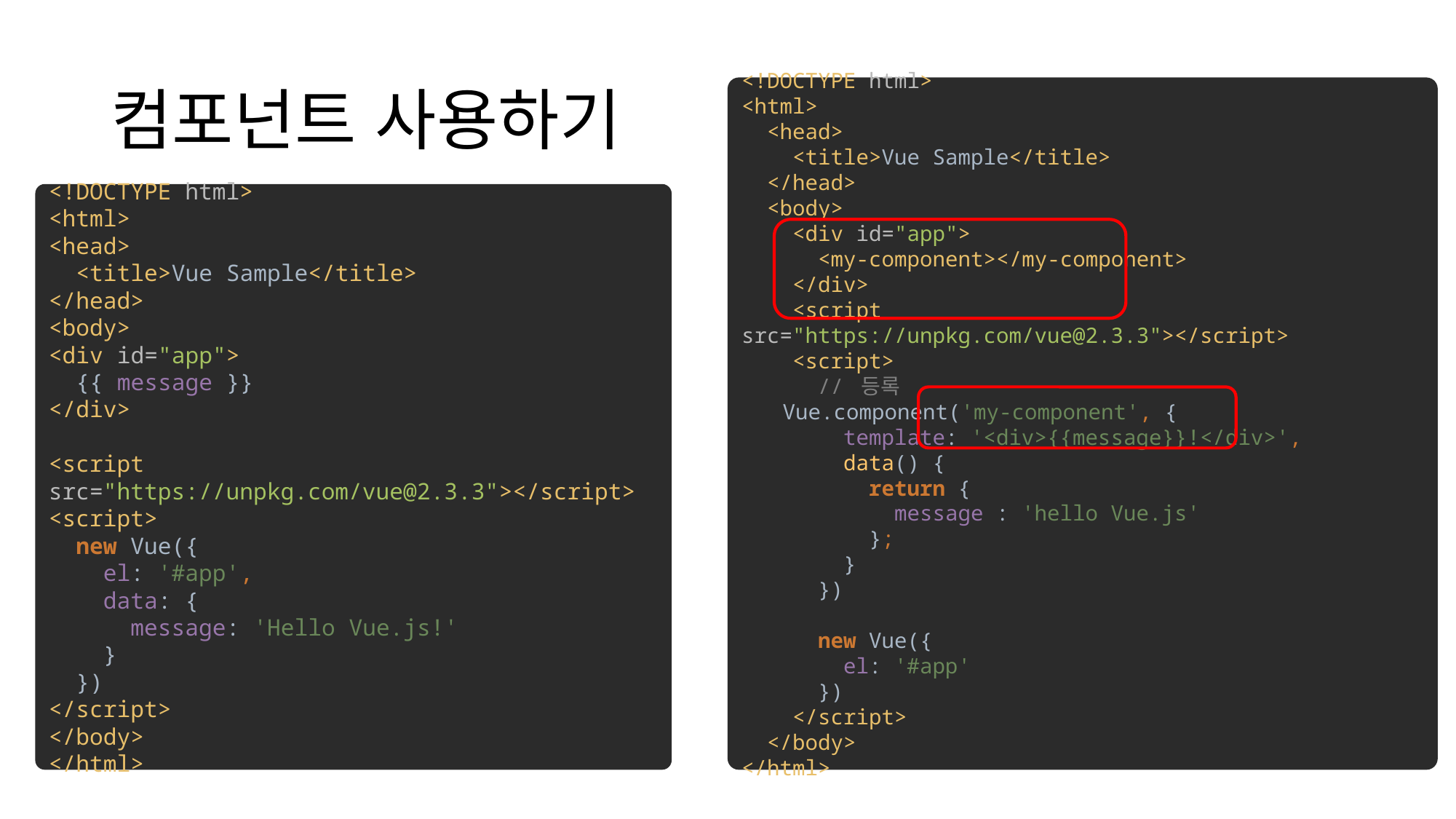

# 컴포넌트 사용하기
<!DOCTYPE html>
<html>
  <head>
    <title>Vue Sample</title>
  </head>
  <body>
    <div id="app">
      <my-component></my-component>
    </div>
    <script src="https://unpkg.com/vue@2.3.3"></script>
    <script>
      // 등록
      Vue.component('my-component', {
        template: '<div>{{message}}!</div>',
        data() {
          return {
            message : 'hello Vue.js'
          };
        }
      })
      new Vue({
        el: '#app'
      })
    </script>
  </body>
</html>
<!DOCTYPE html>
<html>
<head>
  <title>Vue Sample</title>
</head>
<body>
<div id="app">
  {{ message }}
</div>
<script src="https://unpkg.com/vue@2.3.3"></script>
<script>
  new Vue({
    el: '#app',
    data: {
      message: 'Hello Vue.js!'
    }
  })
</script>
</body>
</html>